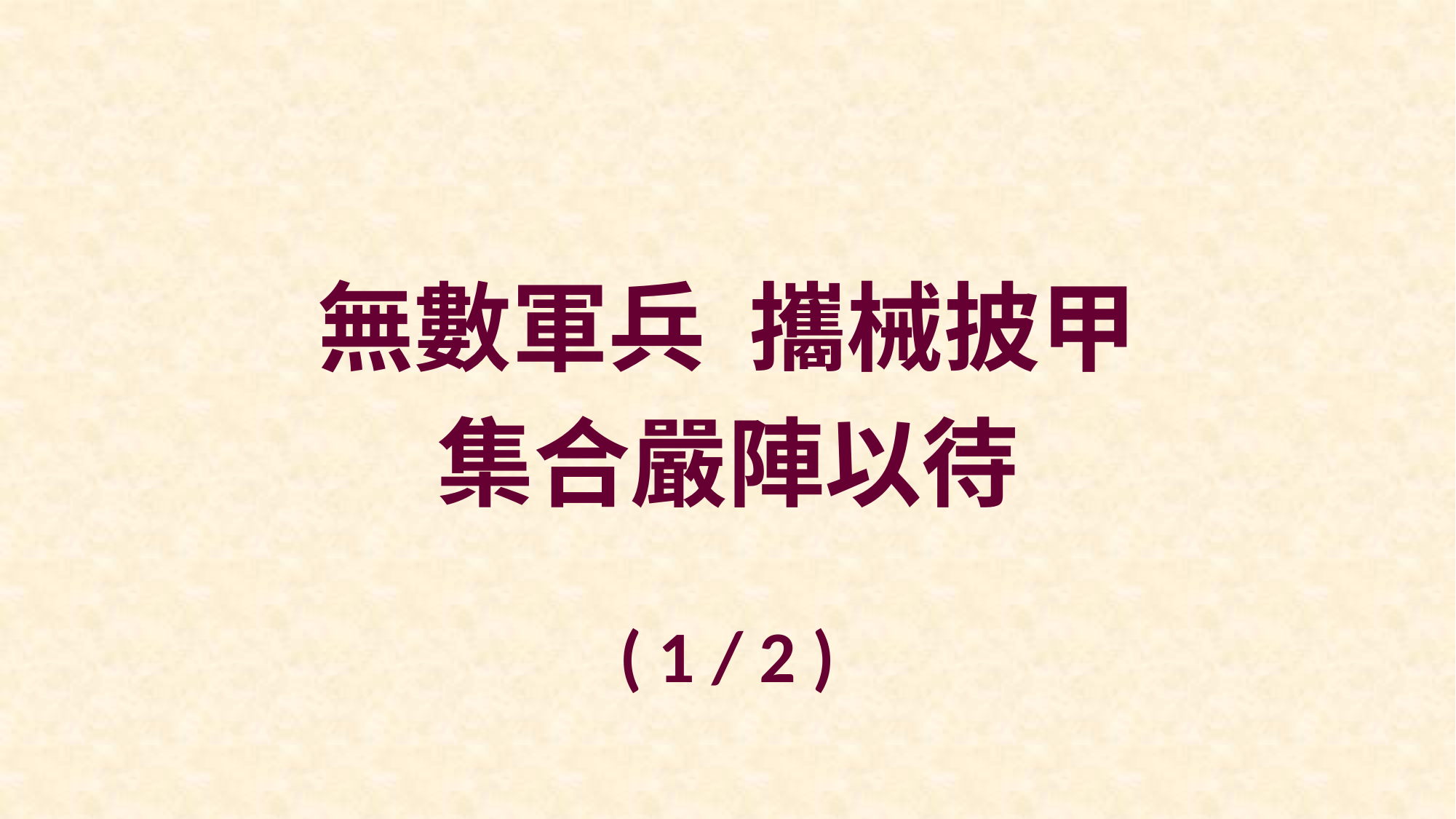

無數軍兵  攜械披甲
集合嚴陣以待
( 1 / 2 )